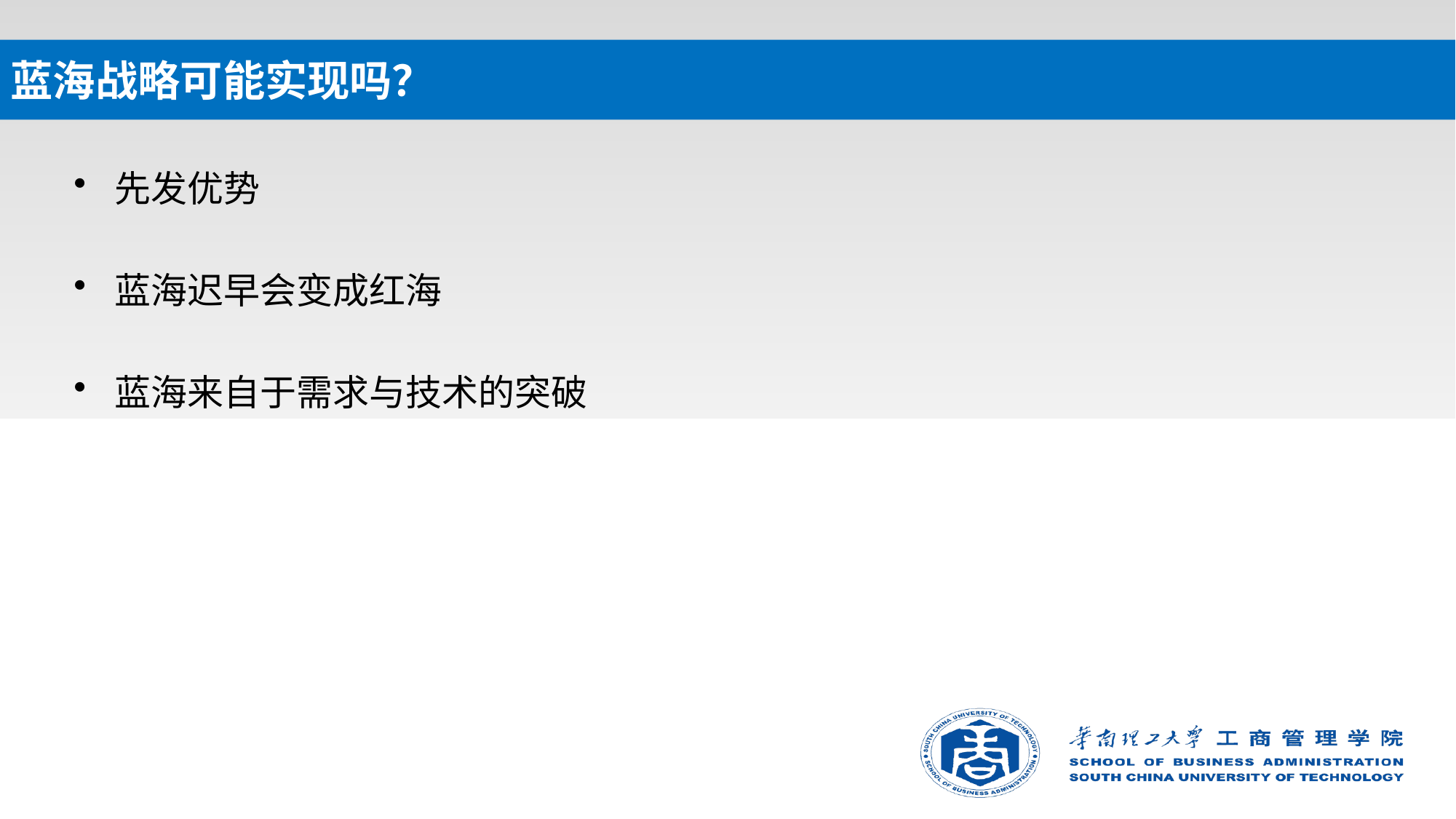

# 蓝海战略可能实现吗？
先发优势

蓝海迟早会变成红海

蓝海来自于需求与技术的突破